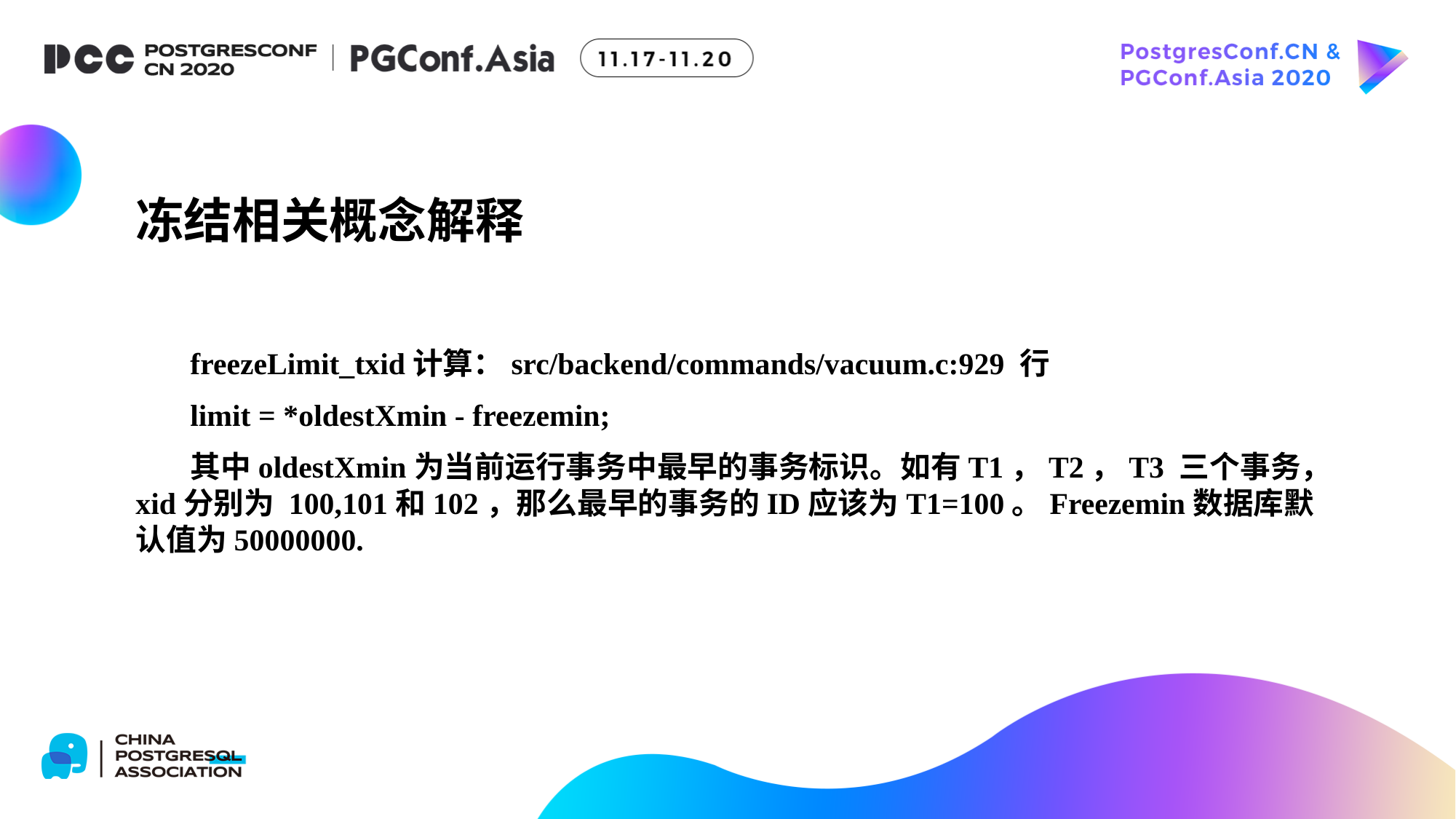

冻结相关概念解释
freezeLimit_txid计算：src/backend/commands/vacuum.c:929 行
limit = *oldestXmin - freezemin;
其中oldestXmin为当前运行事务中最早的事务标识。如有T1，T2，T3 三个事务，xid分别为 100,101和102，那么最早的事务的ID应该为T1=100。Freezemin数据库默认值为50000000.